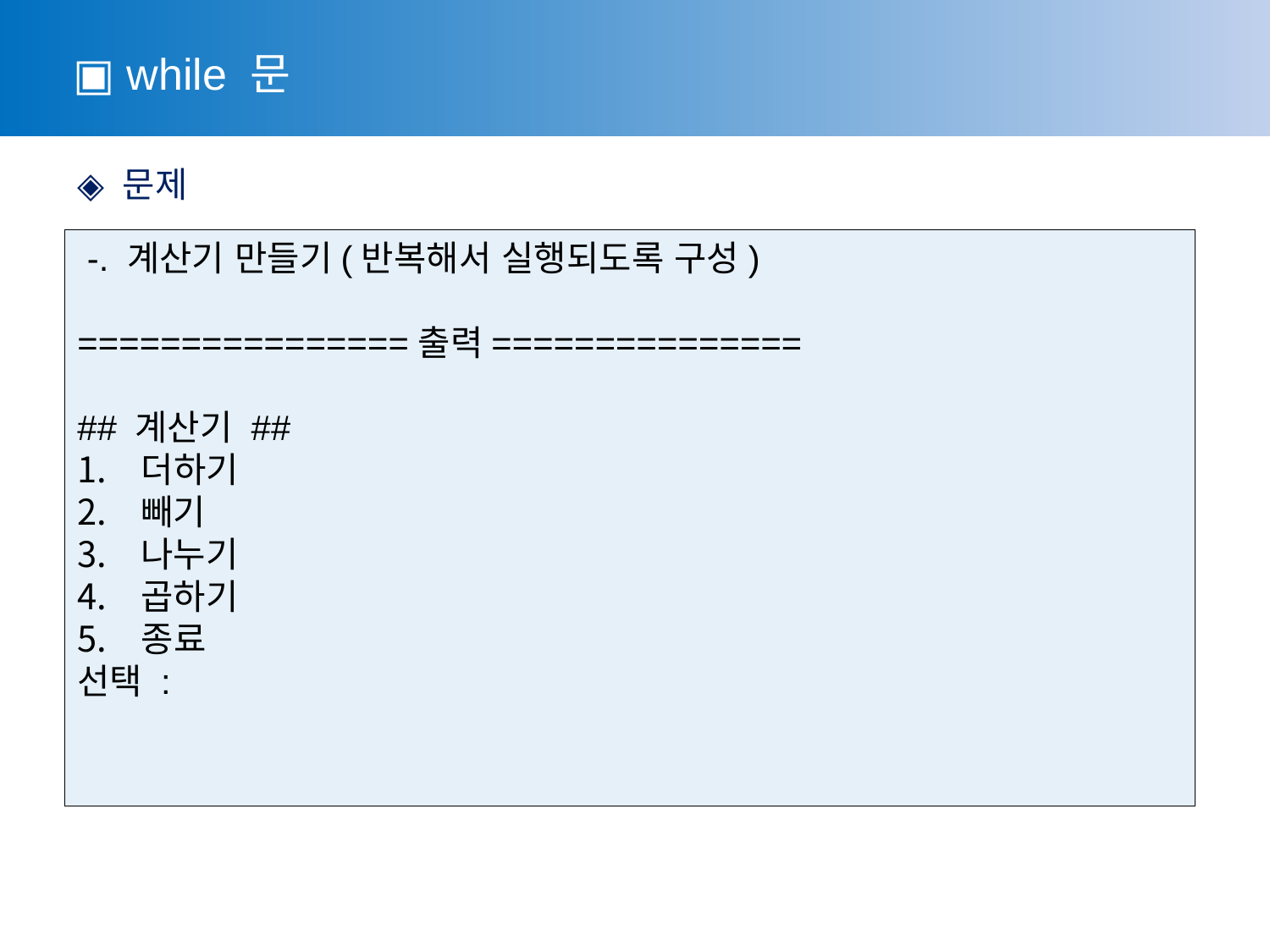

▣ while 문
 ◈ 문제
 -. 계산기 만들기(반복해서 실행되도록 구성)

================출력===============

## 계산기 ##
더하기
빼기
나누기
곱하기
종료
선택 :